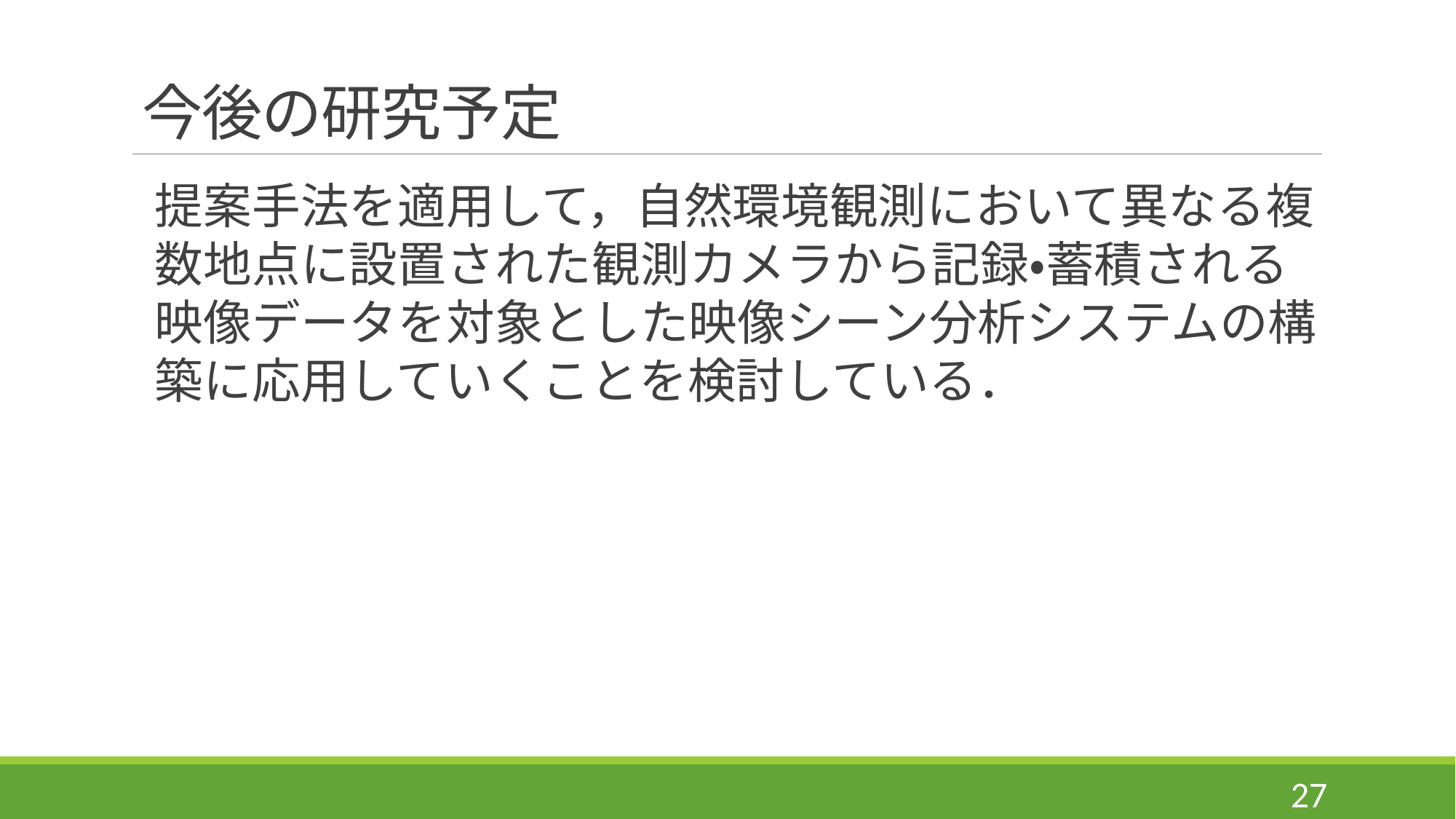

# 今後の研究予定
提案手法を適用して，自然環境観測において異なる複数地点に設置された観測カメラから記録・蓄積される映像データを対象とした映像シーン分析システムの構築に応用していくことを検討している．
27